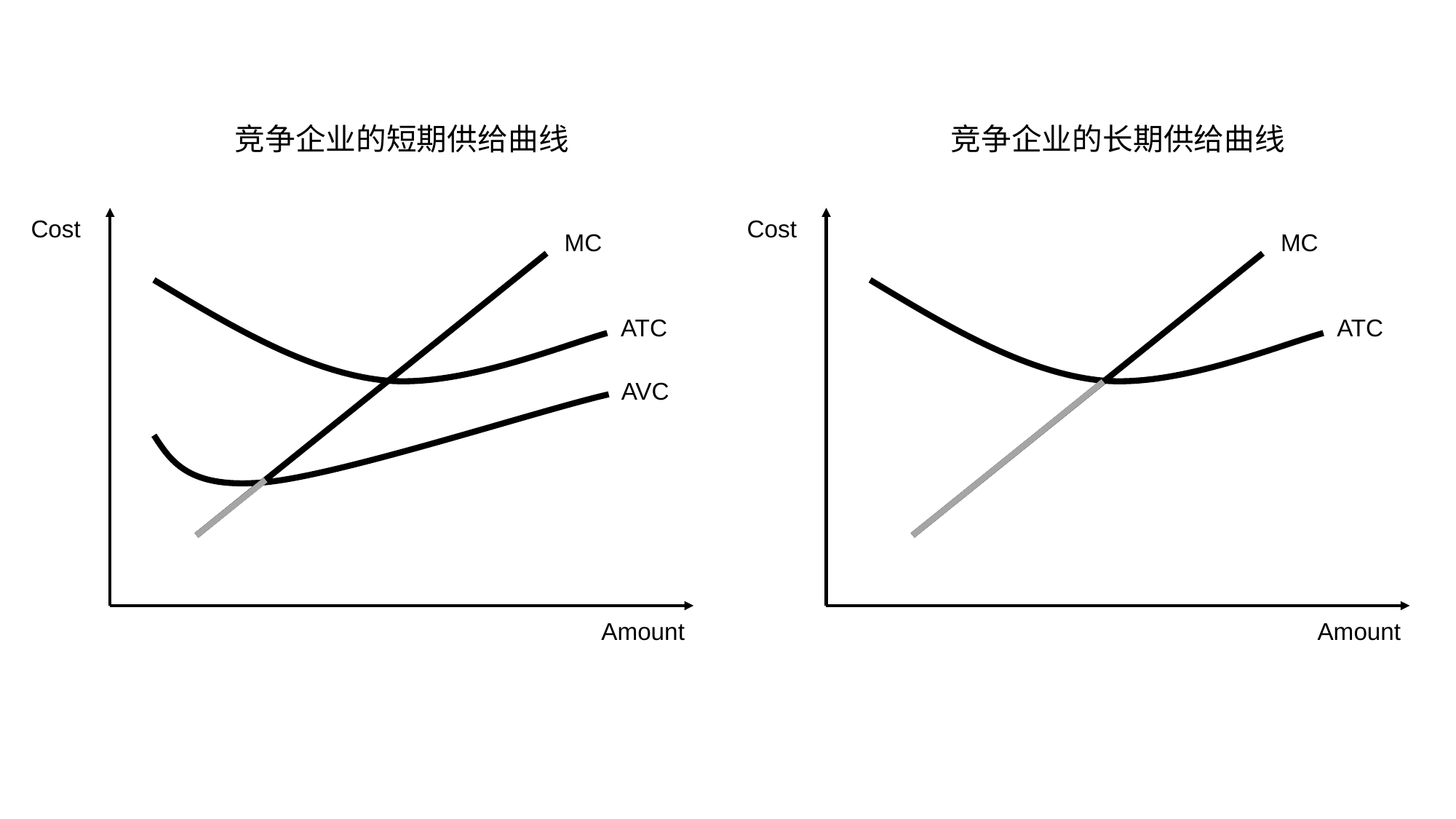

竞争企业的短期供给曲线
竞争企业的长期供给曲线
Cost
Cost
MC
MC

ATC
ATC
AVC

Amount
Amount